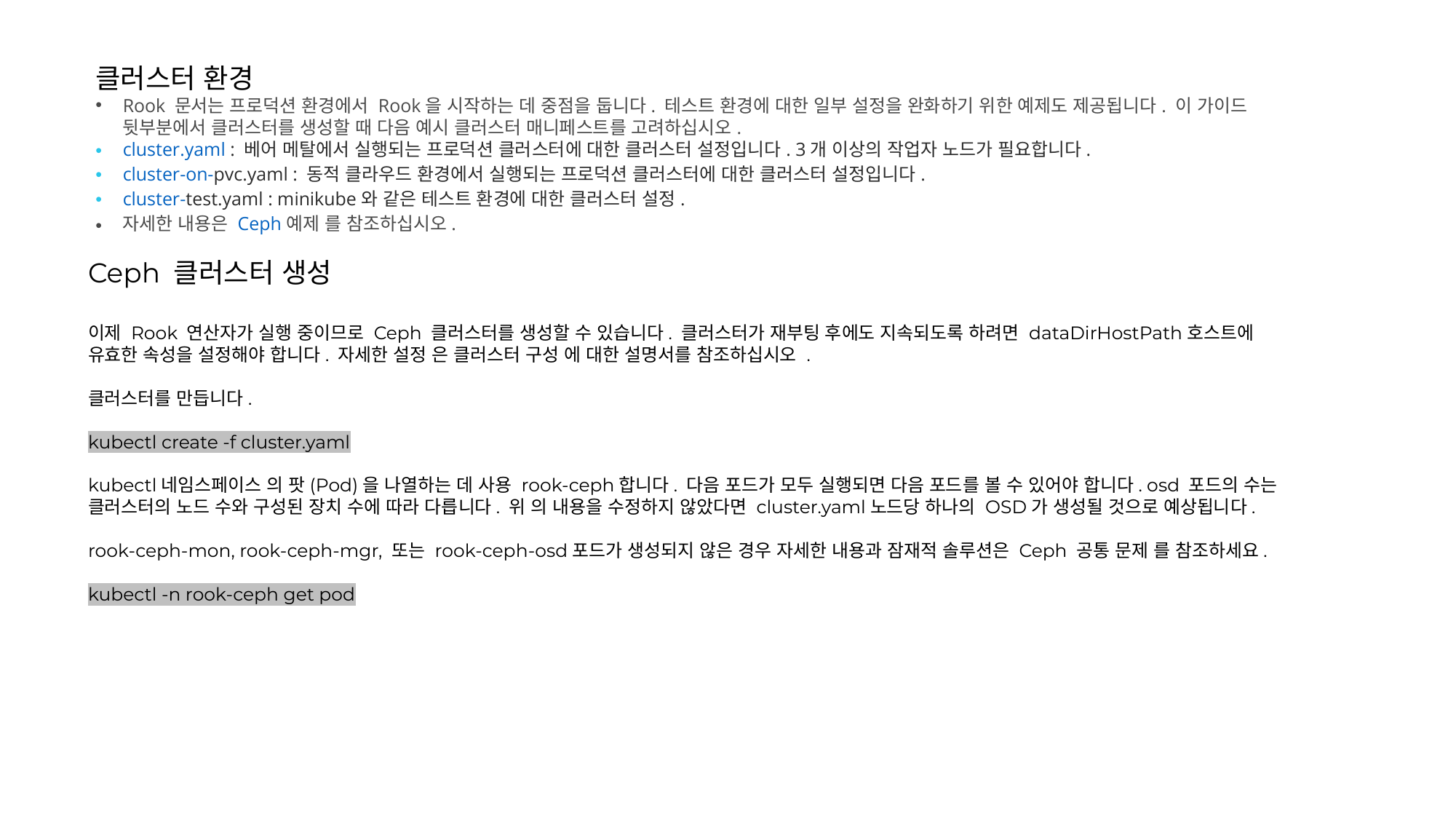

클러스터 환경
Rook 문서는 프로덕션 환경에서 Rook을 시작하는 데 중점을 둡니다. 테스트 환경에 대한 일부 설정을 완화하기 위한 예제도 제공됩니다. 이 가이드 뒷부분에서 클러스터를 생성할 때 다음 예시 클러스터 매니페스트를 고려하십시오.
cluster.yaml : 베어 메탈에서 실행되는 프로덕션 클러스터에 대한 클러스터 설정입니다. 3개 이상의 작업자 노드가 필요합니다.
cluster-on-pvc.yaml : 동적 클라우드 환경에서 실행되는 프로덕션 클러스터에 대한 클러스터 설정입니다.
cluster-test.yaml : minikube와 같은 테스트 환경에 대한 클러스터 설정.
자세한 내용은 Ceph 예제 를 참조하십시오.
Ceph 클러스터 생성

이제 Rook 연산자가 실행 중이므로 Ceph 클러스터를 생성할 수 있습니다. 클러스터가 재부팅 후에도 지속되도록 하려면 dataDirHostPath호스트에 유효한 속성을 설정해야 합니다. 자세한 설정 은 클러스터 구성 에 대한 설명서를 참조하십시오 .

클러스터를 만듭니다.

kubectl create -f cluster.yaml

kubectl네임스페이스 의 팟(Pod)을 나열하는 데 사용 rook-ceph합니다. 다음 포드가 모두 실행되면 다음 포드를 볼 수 있어야 합니다. osd 포드의 수는 클러스터의 노드 수와 구성된 장치 수에 따라 다릅니다. 위 의 내용을 수정하지 않았다면 cluster.yaml노드당 하나의 OSD가 생성될 것으로 예상됩니다.

rook-ceph-mon, rook-ceph-mgr, 또는 rook-ceph-osd포드가 생성되지 않은 경우 자세한 내용과 잠재적 솔루션은 Ceph 공통 문제 를 참조하세요.

kubectl -n rook-ceph get pod